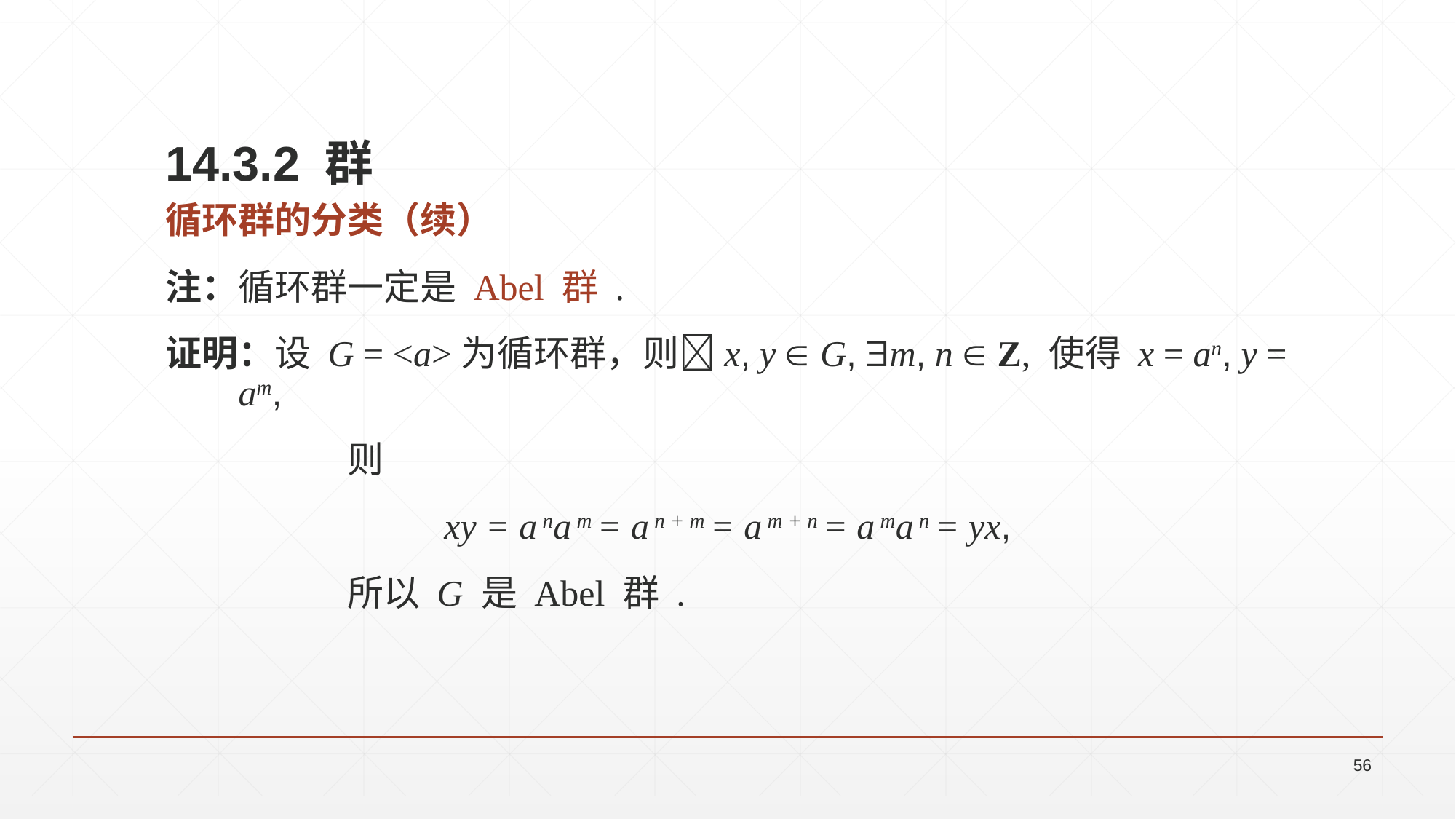

14.3.2 群
循环群的分类（续）
注：循环群一定是 Abel 群 .
证明：设 G = <a>为循环群，则∀x, y ∈ G, ∃m, n ∈ Z, 使得 x = an, y = am,
		则
xy = a na m = a n + m = a m + n = a ma n = yx,
		所以 G 是 Abel 群 .

56